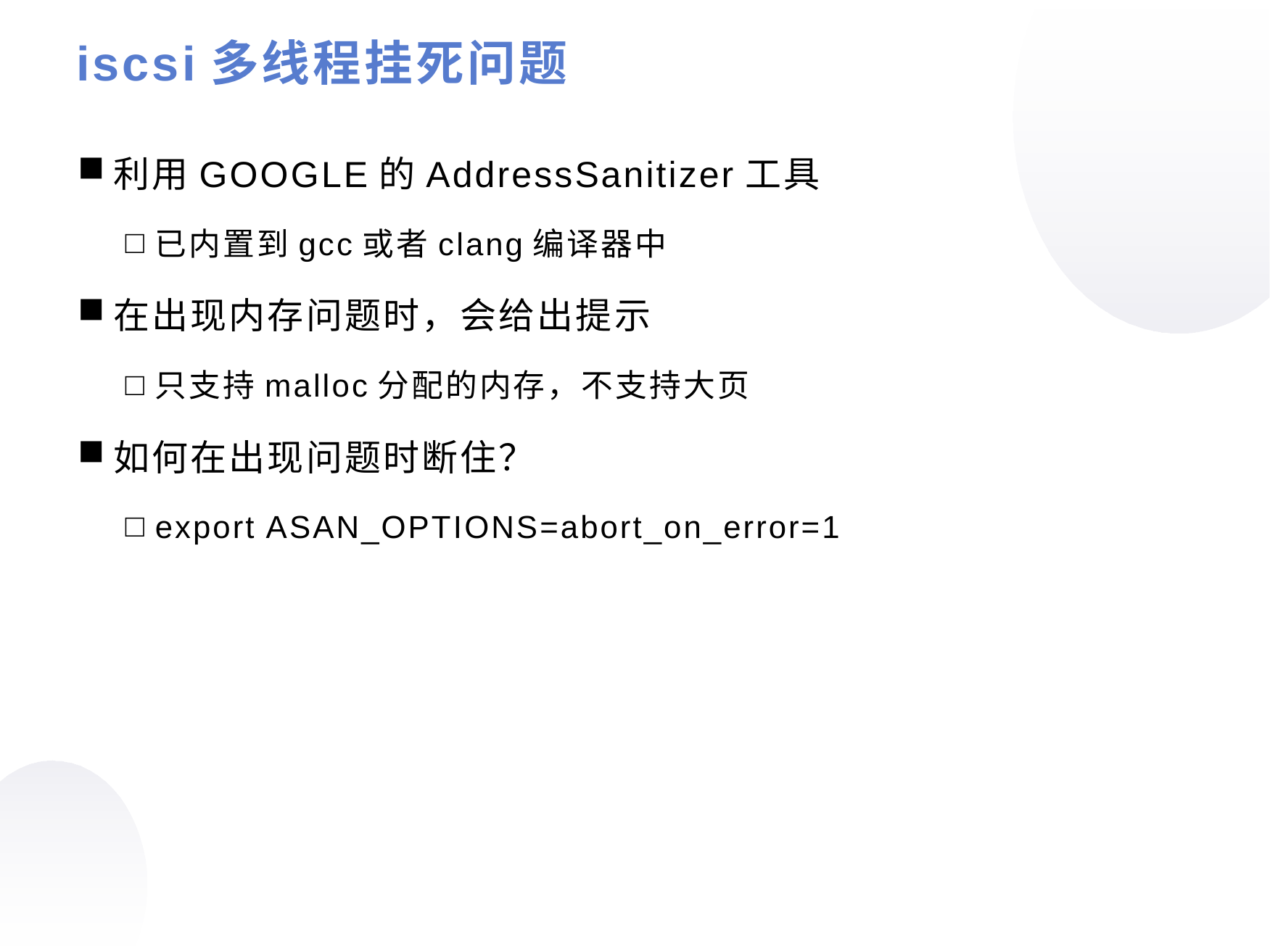

iscsi多线程挂死问题
利用GOOGLE的AddressSanitizer工具
已内置到gcc或者clang编译器中
在出现内存问题时，会给出提示
只支持malloc分配的内存，不支持大页
如何在出现问题时断住？
export ASAN_OPTIONS=abort_on_error=1